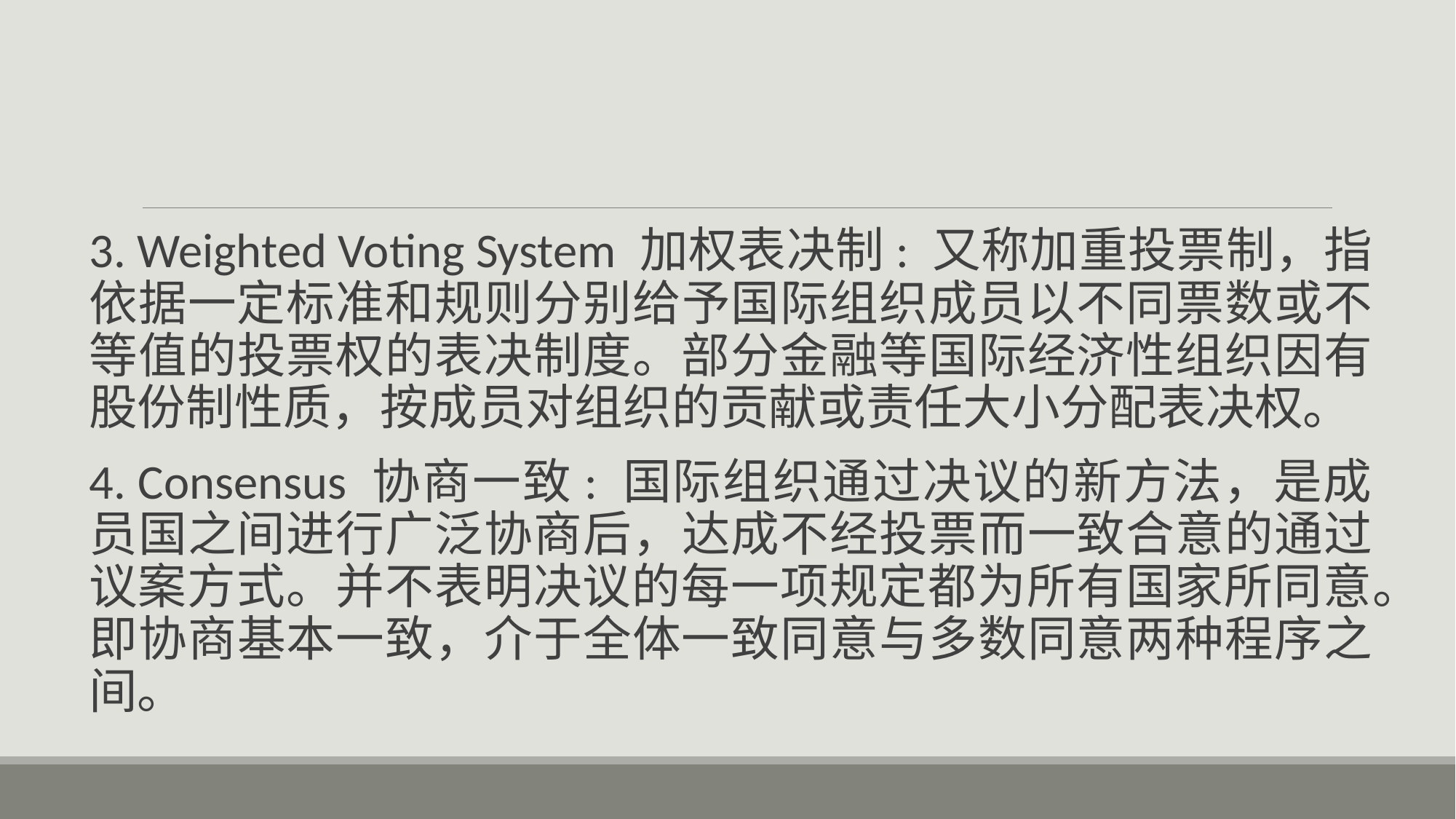

#
3. Weighted Voting System 加权表决制: 又称加重投票制，指依据一定标准和规则分别给予国际组织成员以不同票数或不等值的投票权的表决制度。部分金融等国际经济性组织因有股份制性质，按成员对组织的贡献或责任大小分配表决权。
4. Consensus 协商一致: 国际组织通过决议的新方法，是成员国之间进行广泛协商后，达成不经投票而一致合意的通过议案方式。并不表明决议的每一项规定都为所有国家所同意。即协商基本一致，介于全体一致同意与多数同意两种程序之间。